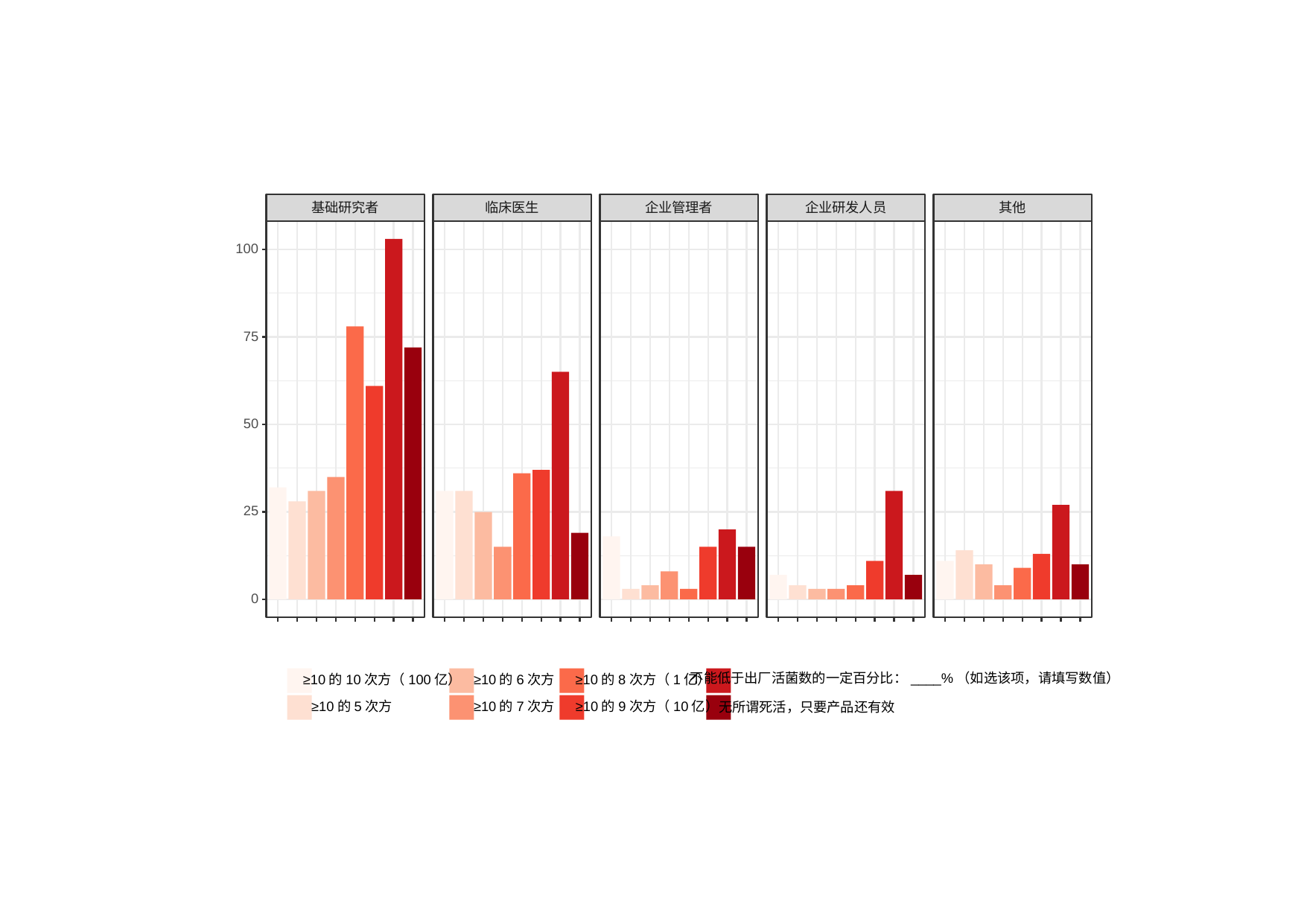

基础研究者
临床医生
企业管理者
企业研发人员
其他

100

75

50

25

0

不能低于出厂活菌数的一定百分比：____%（如选该项，请填写数值）
≥10的10次方（100亿）
≥10的6次方
≥10的8次方（1亿）

≥10的5次方
≥10的7次方
≥10的9次方（10亿）
无所谓死活，只要产品还有效